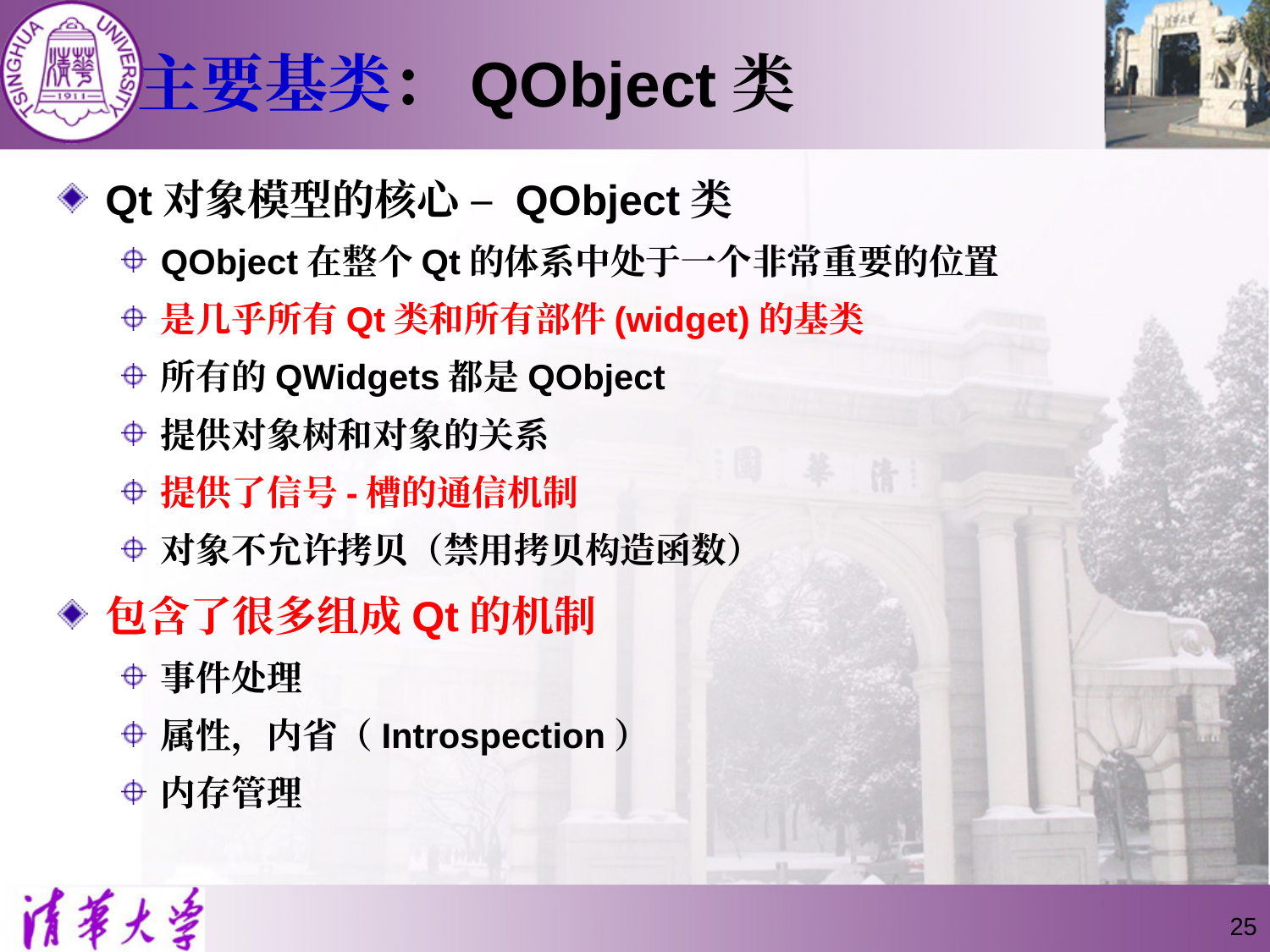

# 主要基类：QObject类
Qt对象模型的核心 – QObject类
QObject在整个Qt的体系中处于一个非常重要的位置
是几乎所有Qt类和所有部件(widget)的基类
所有的QWidgets都是QObject
提供对象树和对象的关系
提供了信号-槽的通信机制
对象不允许拷贝（禁用拷贝构造函数）
包含了很多组成Qt的机制
事件处理
属性，内省（Introspection）
内存管理
25